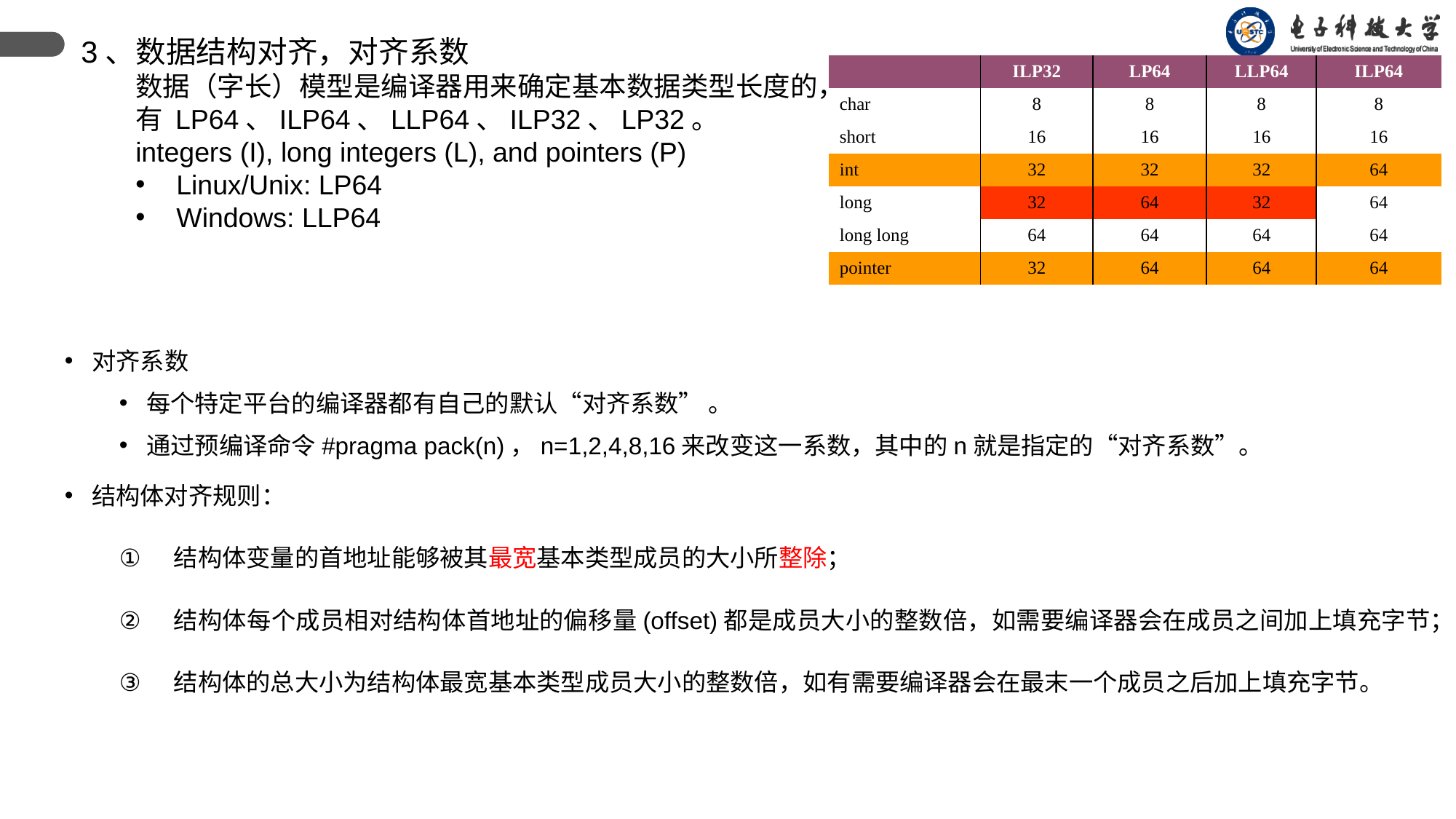

3、数据结构对齐，对齐系数
数据（字长）模型是编译器用来确定基本数据类型长度的，有 LP64、ILP64、LLP64、ILP32、LP32。
integers (I), long integers (L), and pointers (P)
Linux/Unix: LP64
Windows: LLP64
|  | ILP32 | LP64 | LLP64 | ILP64 |
| --- | --- | --- | --- | --- |
| char | 8 | 8 | 8 | 8 |
| short | 16 | 16 | 16 | 16 |
| int | 32 | 32 | 32 | 64 |
| long | 32 | 64 | 32 | 64 |
| long long | 64 | 64 | 64 | 64 |
| pointer | 32 | 64 | 64 | 64 |
对齐系数
每个特定平台的编译器都有自己的默认“对齐系数” 。
通过预编译命令#pragma pack(n)，n=1,2,4,8,16来改变这一系数，其中的n就是指定的“对齐系数”。
结构体对齐规则：
结构体变量的首地址能够被其最宽基本类型成员的大小所整除；
结构体每个成员相对结构体首地址的偏移量(offset)都是成员大小的整数倍，如需要编译器会在成员之间加上填充字节；
结构体的总大小为结构体最宽基本类型成员大小的整数倍，如有需要编译器会在最末一个成员之后加上填充字节。